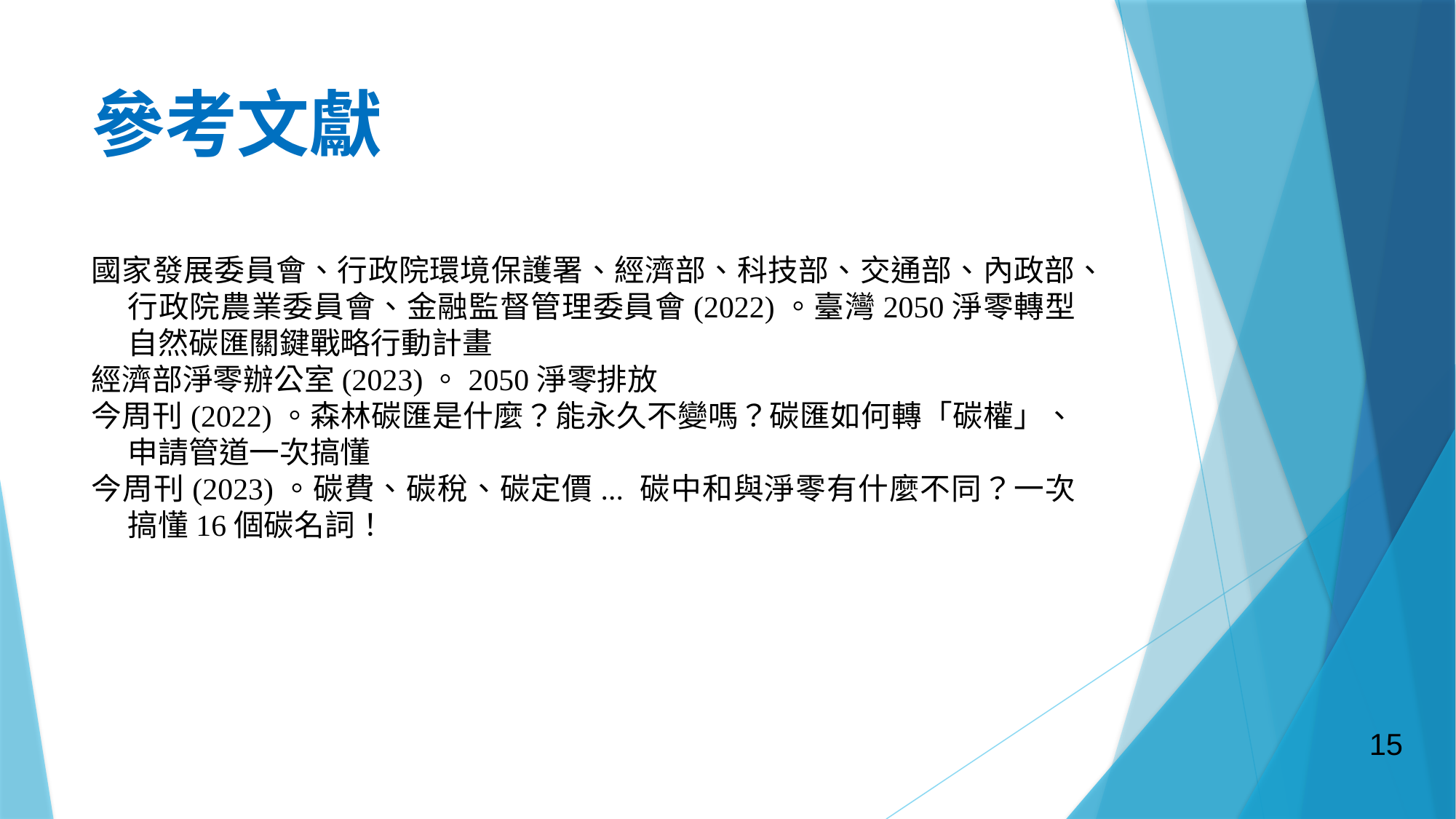

# 參考文獻
國家發展委員會、行政院環境保護署、經濟部、科技部、交通部、內政部、行政院農業委員會、金融監督管理委員會(2022)。臺灣2050淨零轉型自然碳匯關鍵戰略行動計畫
經濟部淨零辦公室(2023)。2050淨零排放
今周刊(2022)。森林碳匯是什麼？能永久不變嗎？碳匯如何轉「碳權」、申請管道一次搞懂
今周刊(2023)。碳費、碳稅、碳定價... 碳中和與淨零有什麼不同？一次搞懂16個碳名詞！

15